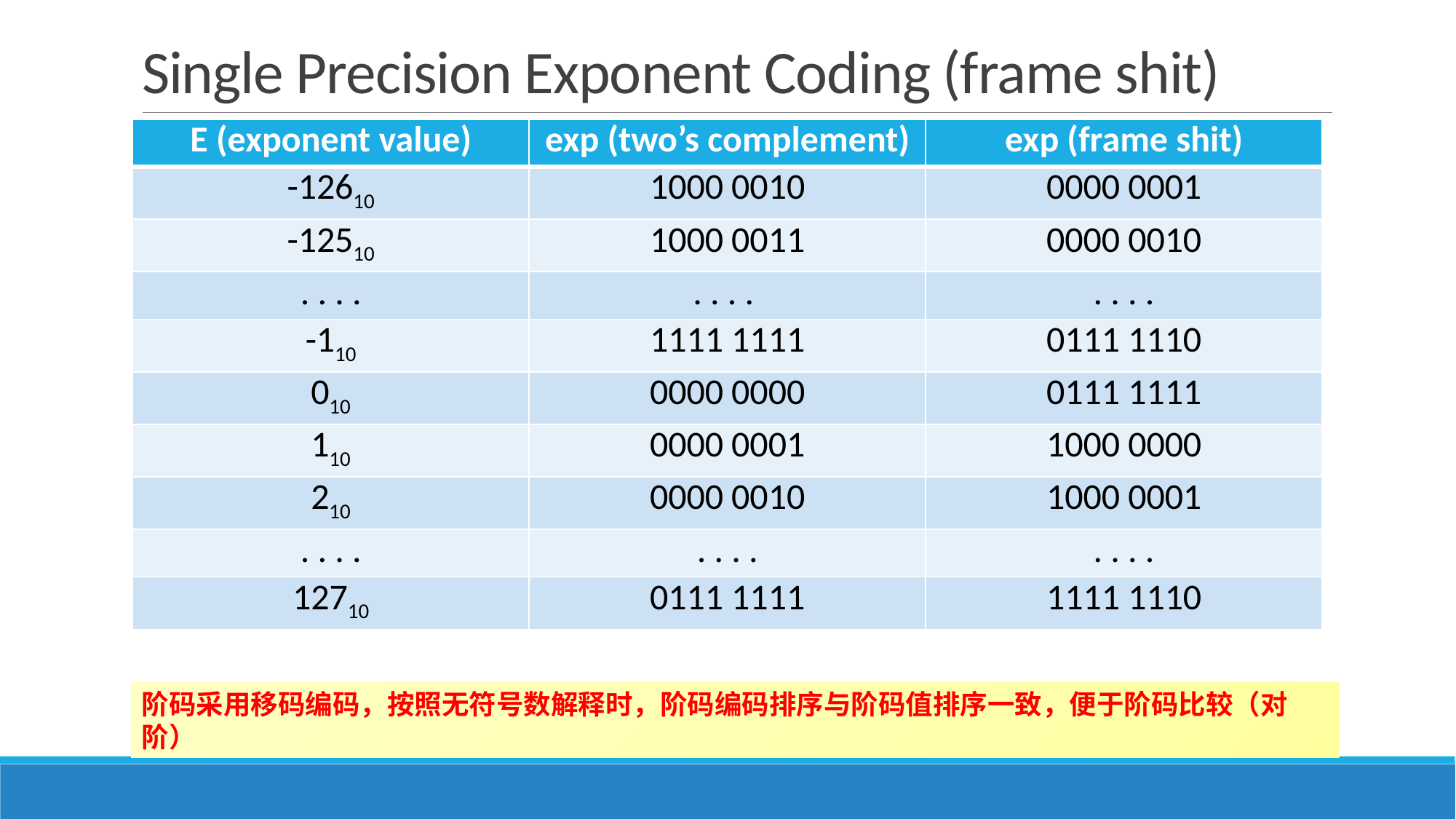

# Single Precision Exponent Coding (frame shit)
| E (exponent value) | exp (two’s complement) | exp (frame shit) |
| --- | --- | --- |
| -12610 | 1000 0010 | 0000 0001 |
| -12510 | 1000 0011 | 0000 0010 |
| . . . . | . . . . | . . . . |
| -110 | 1111 1111 | 0111 1110 |
| 010 | 0000 0000 | 0111 1111 |
| 110 | 0000 0001 | 1000 0000 |
| 210 | 0000 0010 | 1000 0001 |
| . . . . | . . . . | . . . . |
| 12710 | 0111 1111 | 1111 1110 |
阶码采用移码编码，按照无符号数解释时，阶码编码排序与阶码值排序一致，便于阶码比较（对阶）